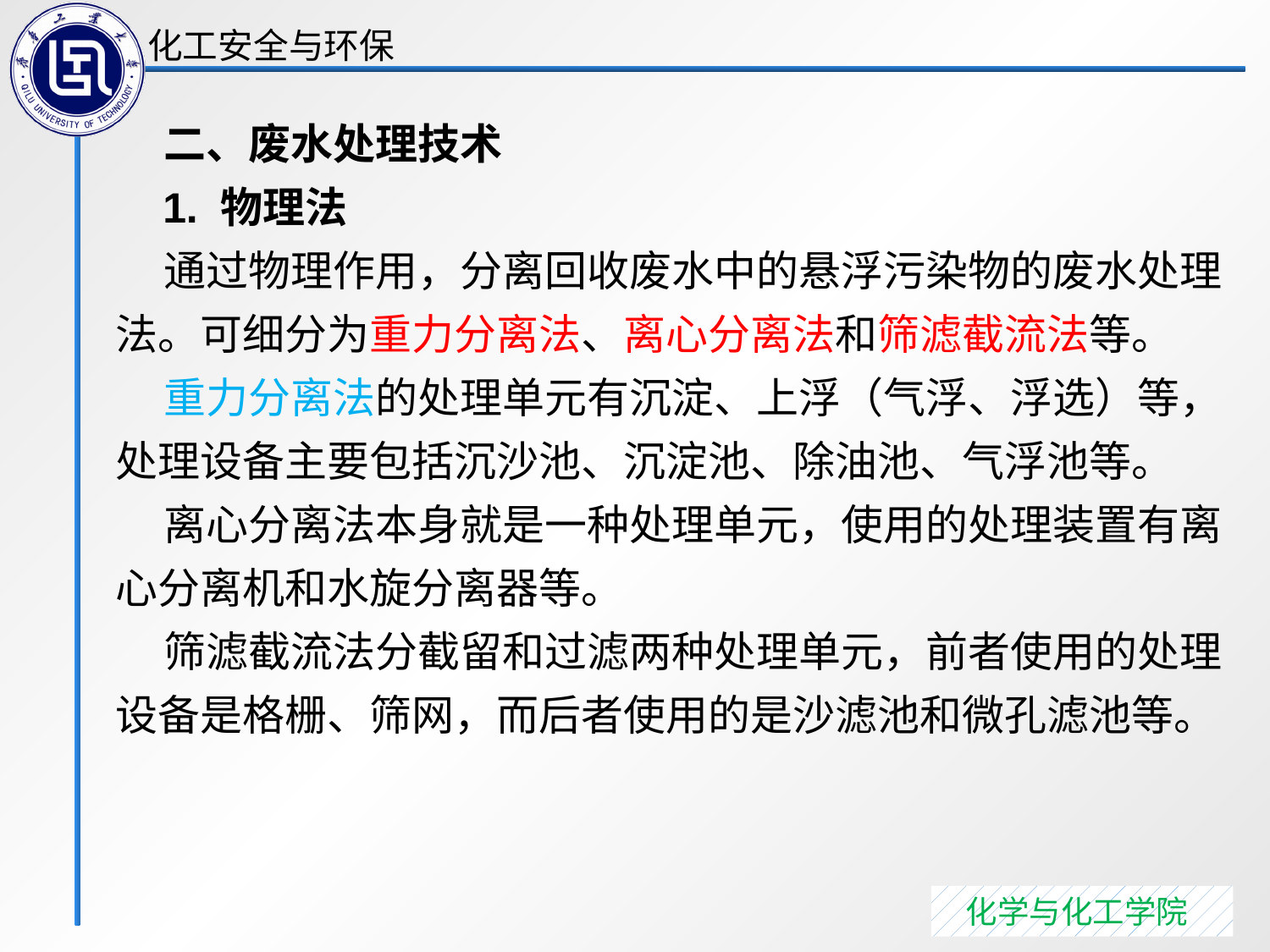

二、废水处理技术
    1. 物理法
    通过物理作用，分离回收废水中的悬浮污染物的废水处理法。可细分为重力分离法、离心分离法和筛滤截流法等。
    重力分离法的处理单元有沉淀、上浮（气浮、浮选）等，处理设备主要包括沉沙池、沉淀池、除油池、气浮池等。
    离心分离法本身就是一种处理单元，使用的处理装置有离心分离机和水旋分离器等。
    筛滤截流法分截留和过滤两种处理单元，前者使用的处理设备是格栅、筛网，而后者使用的是沙滤池和微孔滤池等。